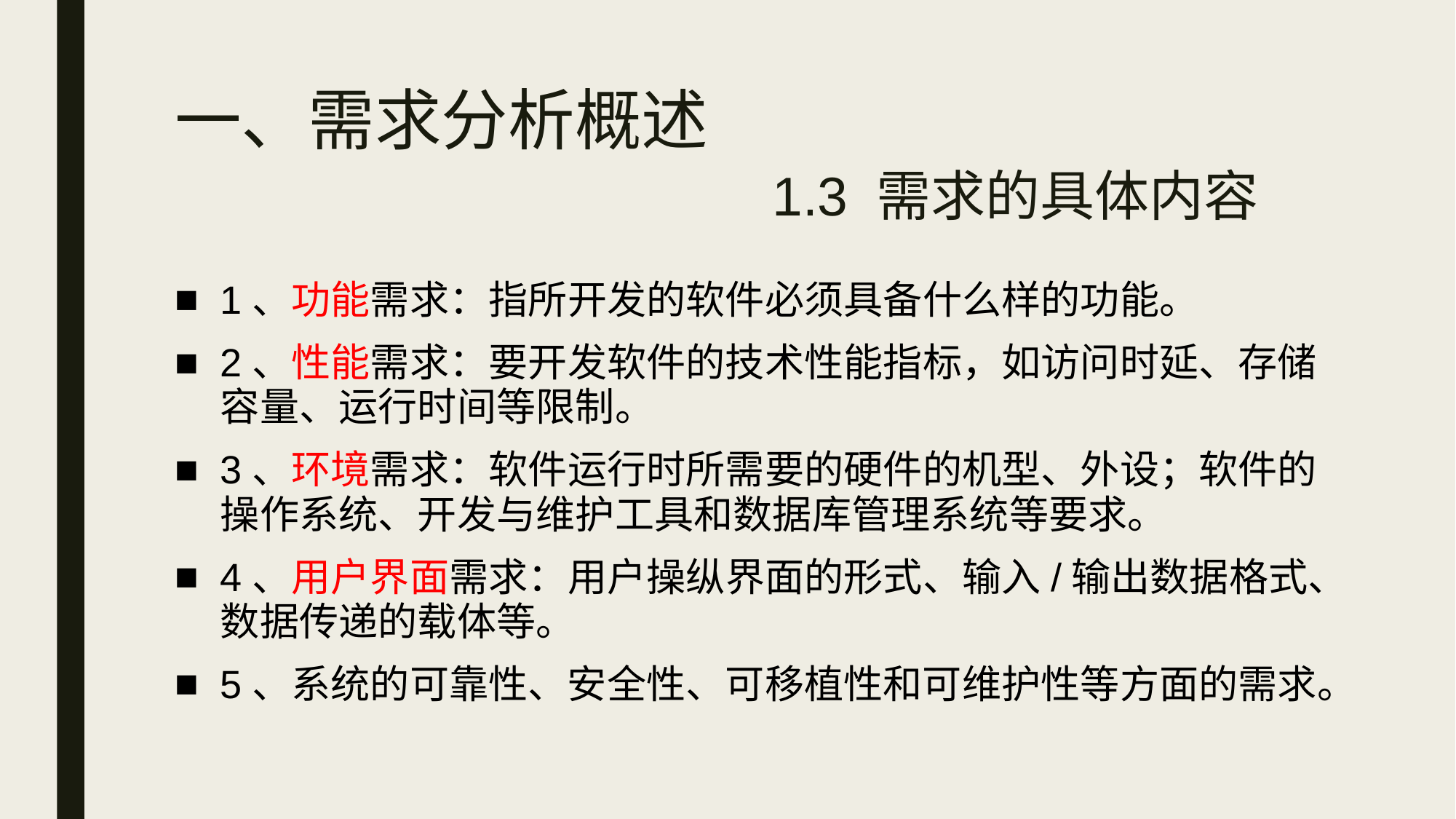

# 一、需求分析概述 1.3 需求的具体内容
1、功能需求：指所开发的软件必须具备什么样的功能。
2、性能需求：要开发软件的技术性能指标，如访问时延、存储容量、运行时间等限制。
3、环境需求：软件运行时所需要的硬件的机型、外设；软件的操作系统、开发与维护工具和数据库管理系统等要求。
4、用户界面需求：用户操纵界面的形式、输入/输出数据格式、数据传递的载体等。
5、系统的可靠性、安全性、可移植性和可维护性等方面的需求。